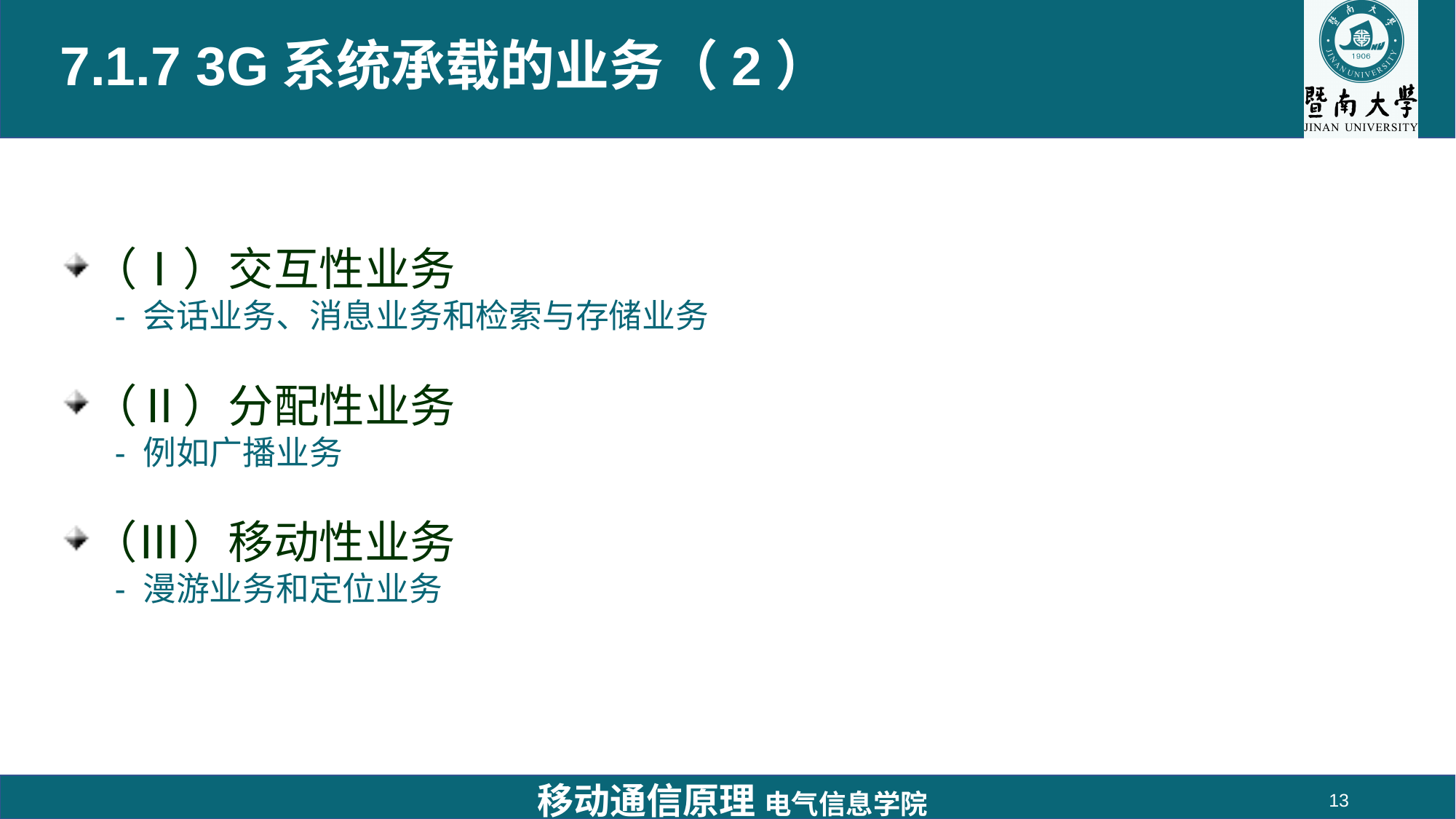

# 7.1.7 3G系统承载的业务（2）

（Ⅰ）交互性业务
- 会话业务、消息业务和检索与存储业务
（Ⅱ）分配性业务
- 例如广播业务
（Ⅲ）移动性业务
- 漫游业务和定位业务

移动通信原理 电气信息学院
13